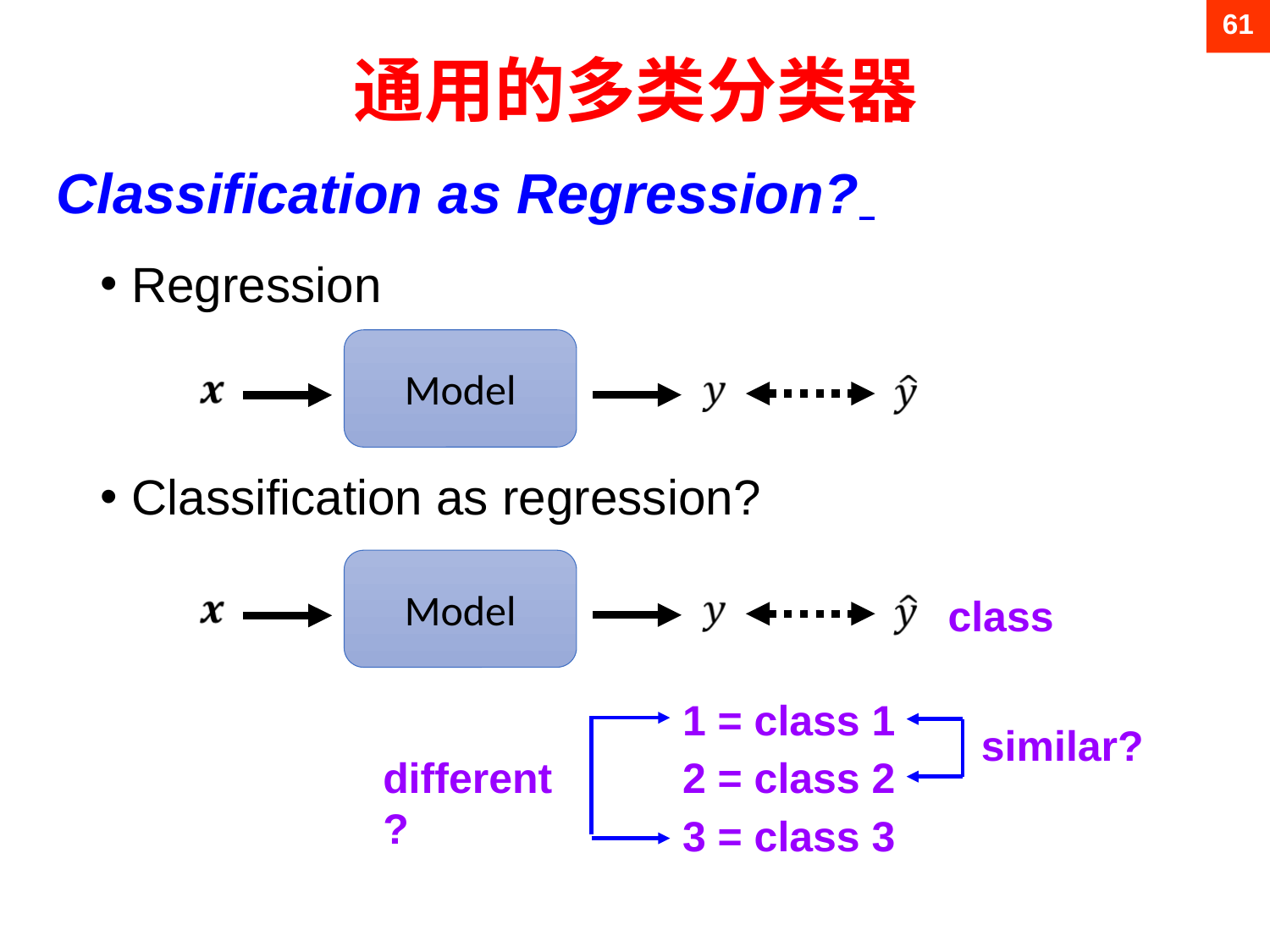

61
通用的多类分类器
# Classification as Regression?
Regression

Classification as regression?
Model

Model
class

1 = class 1
similar?
different?
2 = class 2
3 = class 3
61